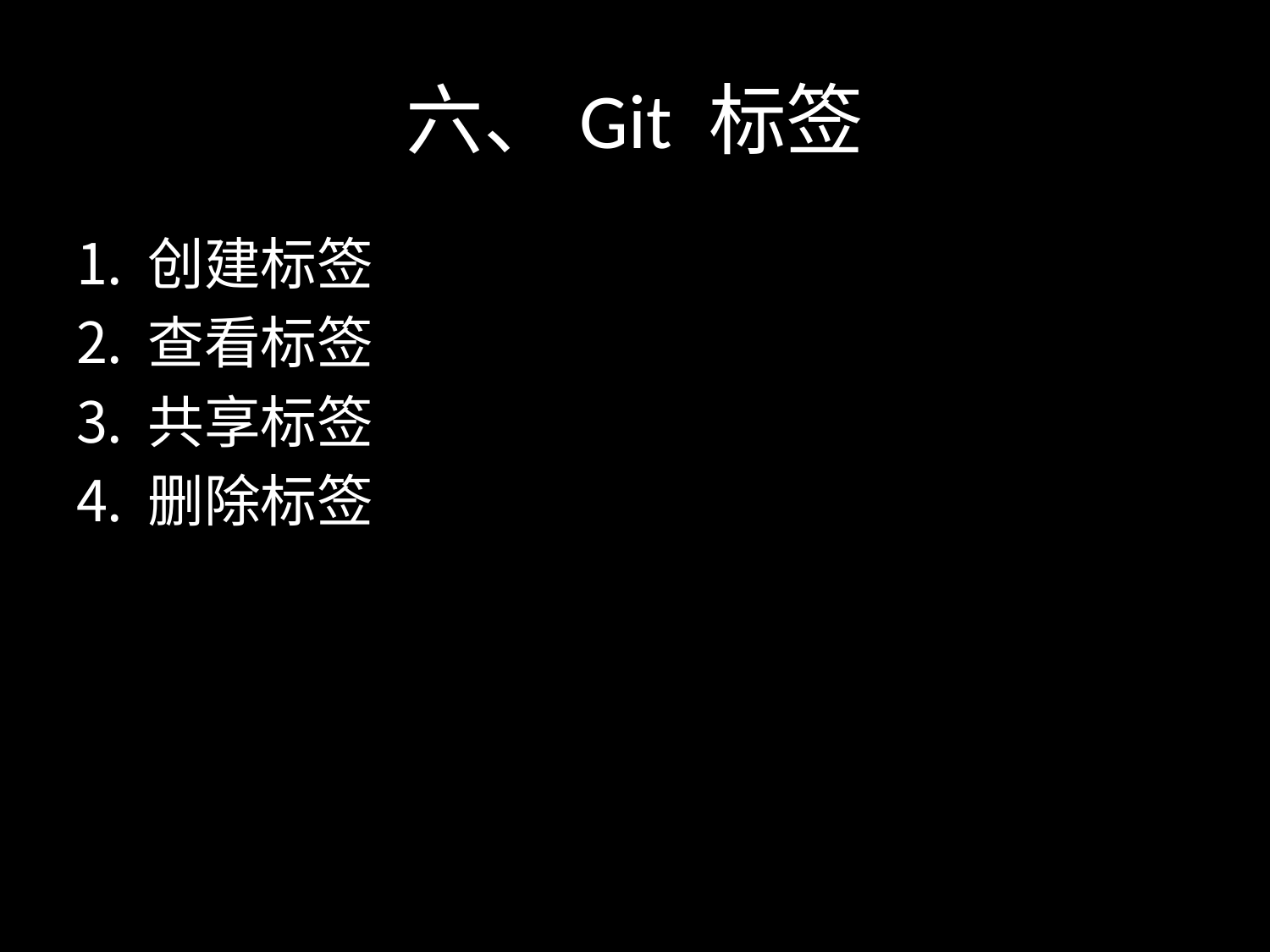

# 六、Git 标签
创建标签
查看标签
共享标签
删除标签